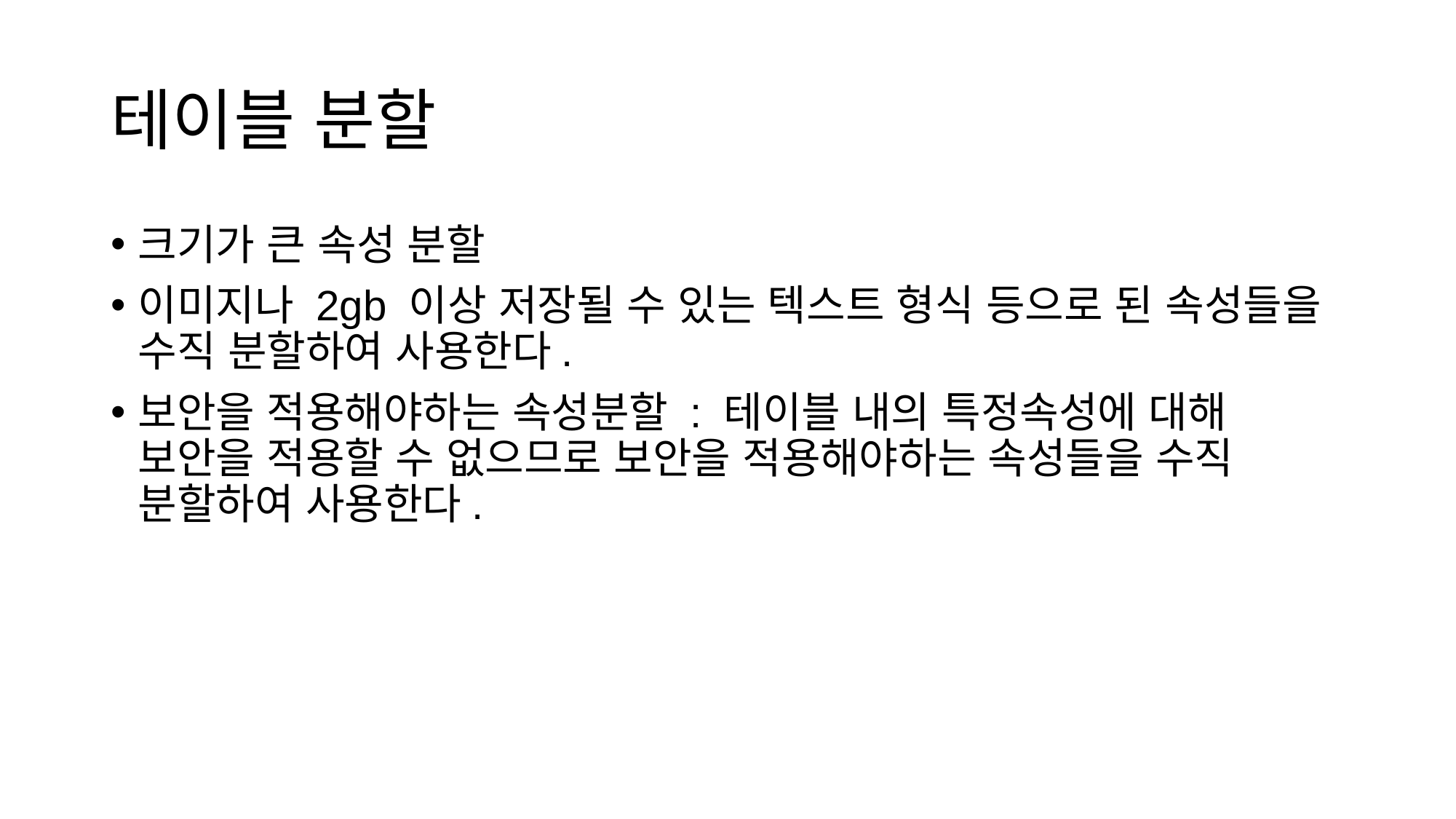

# 테이블 분할
크기가 큰 속성 분할
이미지나 2gb 이상 저장될 수 있는 텍스트 형식 등으로 된 속성들을 수직 분할하여 사용한다.
보안을 적용해야하는 속성분할 : 테이블 내의 특정속성에 대해 보안을 적용할 수 없으므로 보안을 적용해야하는 속성들을 수직 분할하여 사용한다.